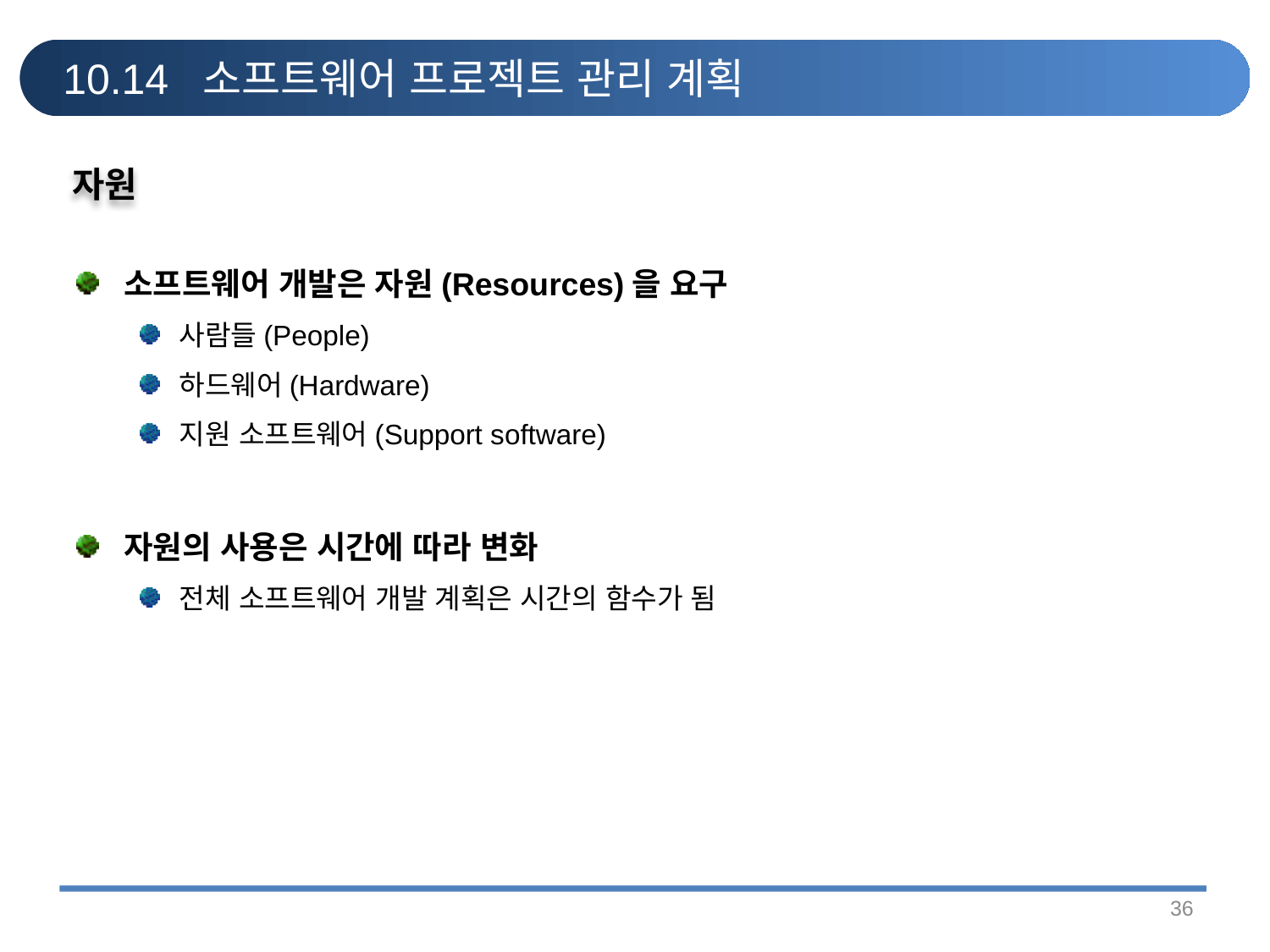

# 10.14  소프트웨어 프로젝트 관리 계획
자원
소프트웨어 개발은 자원(Resources)을 요구
사람들(People)
하드웨어(Hardware)
지원 소프트웨어(Support software)

자원의 사용은 시간에 따라 변화
전체 소프트웨어 개발 계획은 시간의 함수가 됨

36